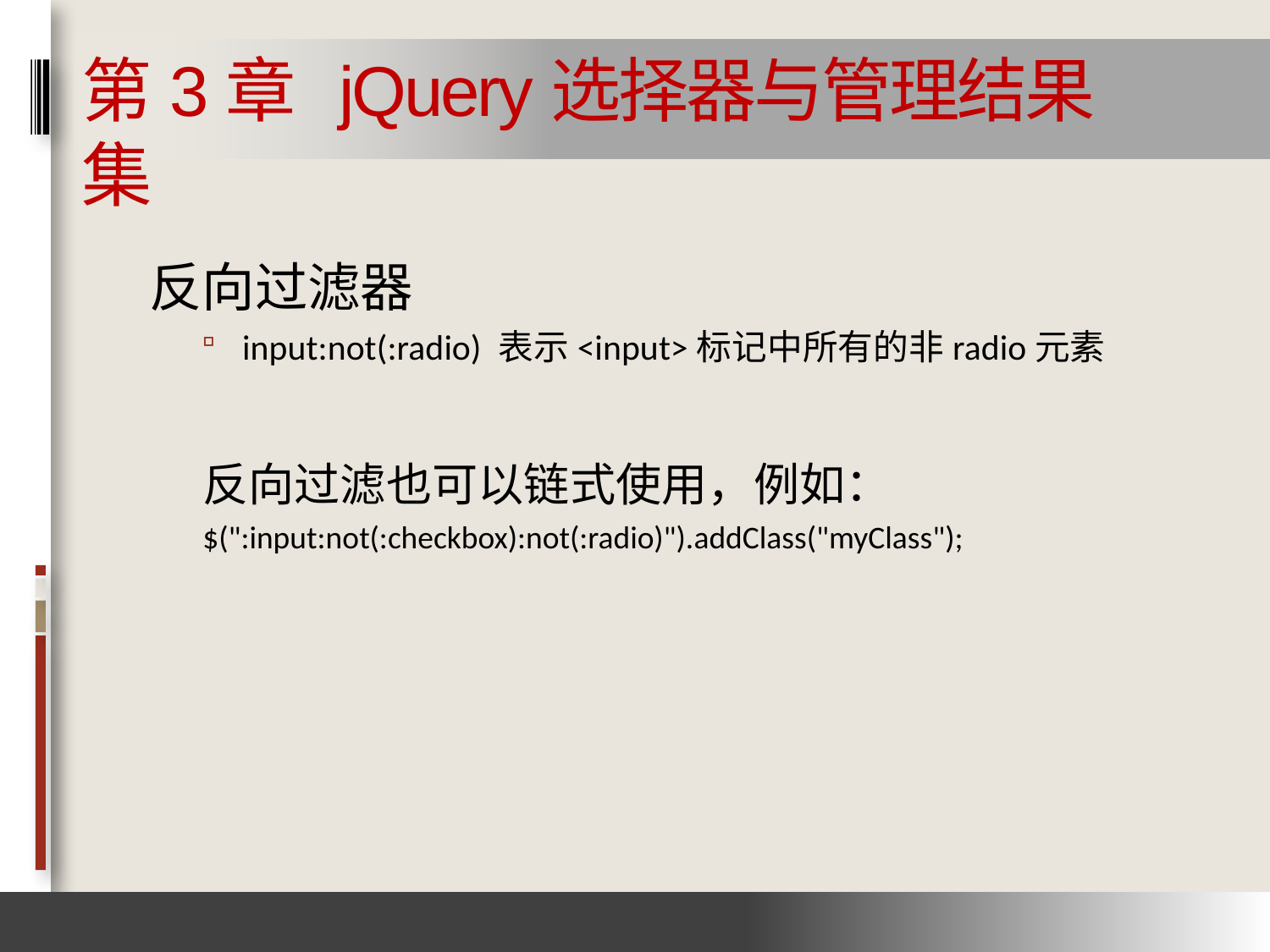

# 第3章  jQuery选择器与管理结果集
反向过滤器
input:not(:radio) 表示<input>标记中所有的非radio元素

反向过滤也可以链式使用，例如：
$(":input:not(:checkbox):not(:radio)").addClass("myClass");